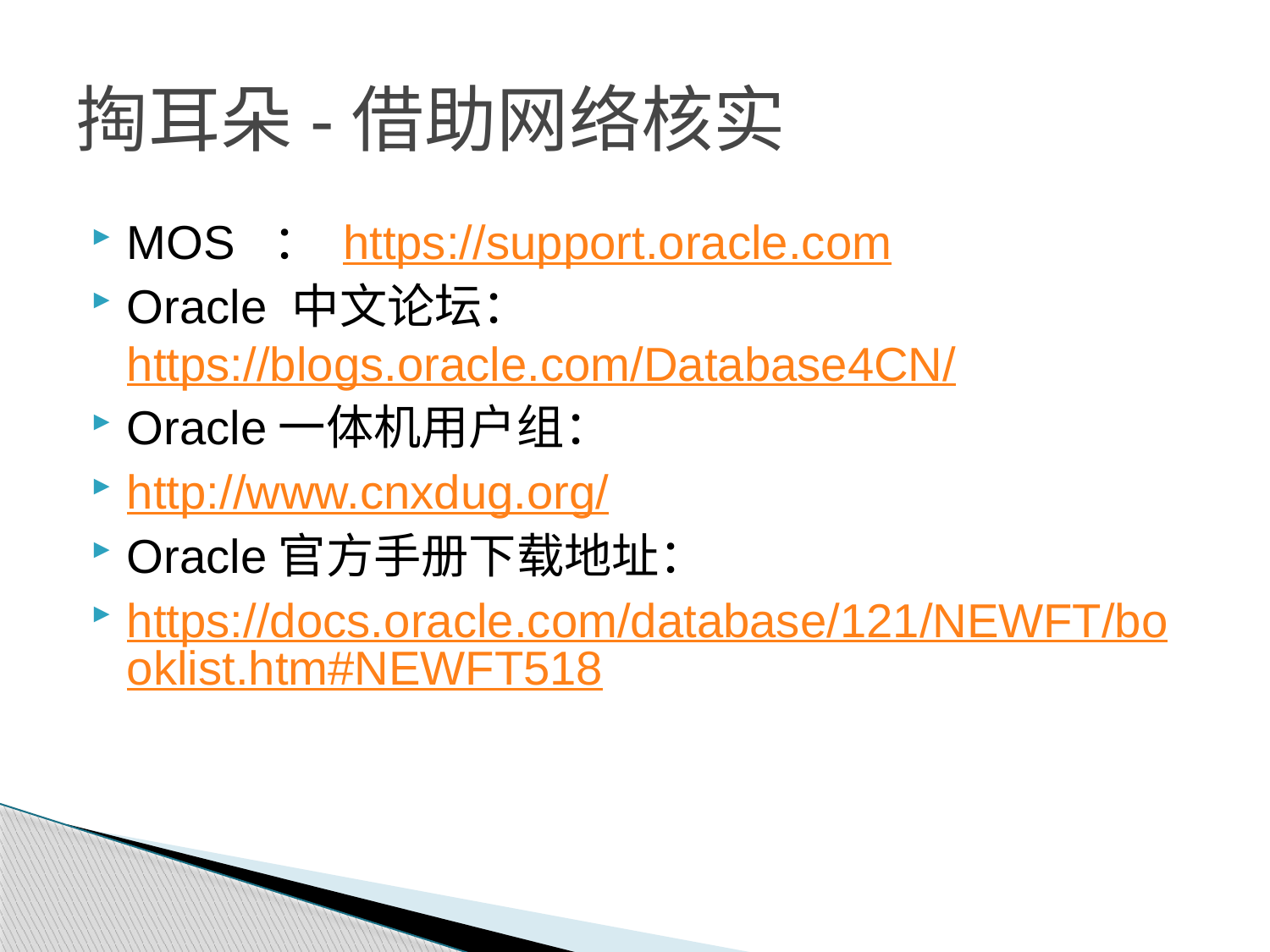

# 掏耳朵-借助网络核实
MOS  ： https://support.oracle.com
Oracle 中文论坛： https://blogs.oracle.com/Database4CN/
Oracle一体机用户组：
http://www.cnxdug.org/
Oracle官方手册下载地址：
https://docs.oracle.com/database/121/NEWFT/booklist.htm#NEWFT518